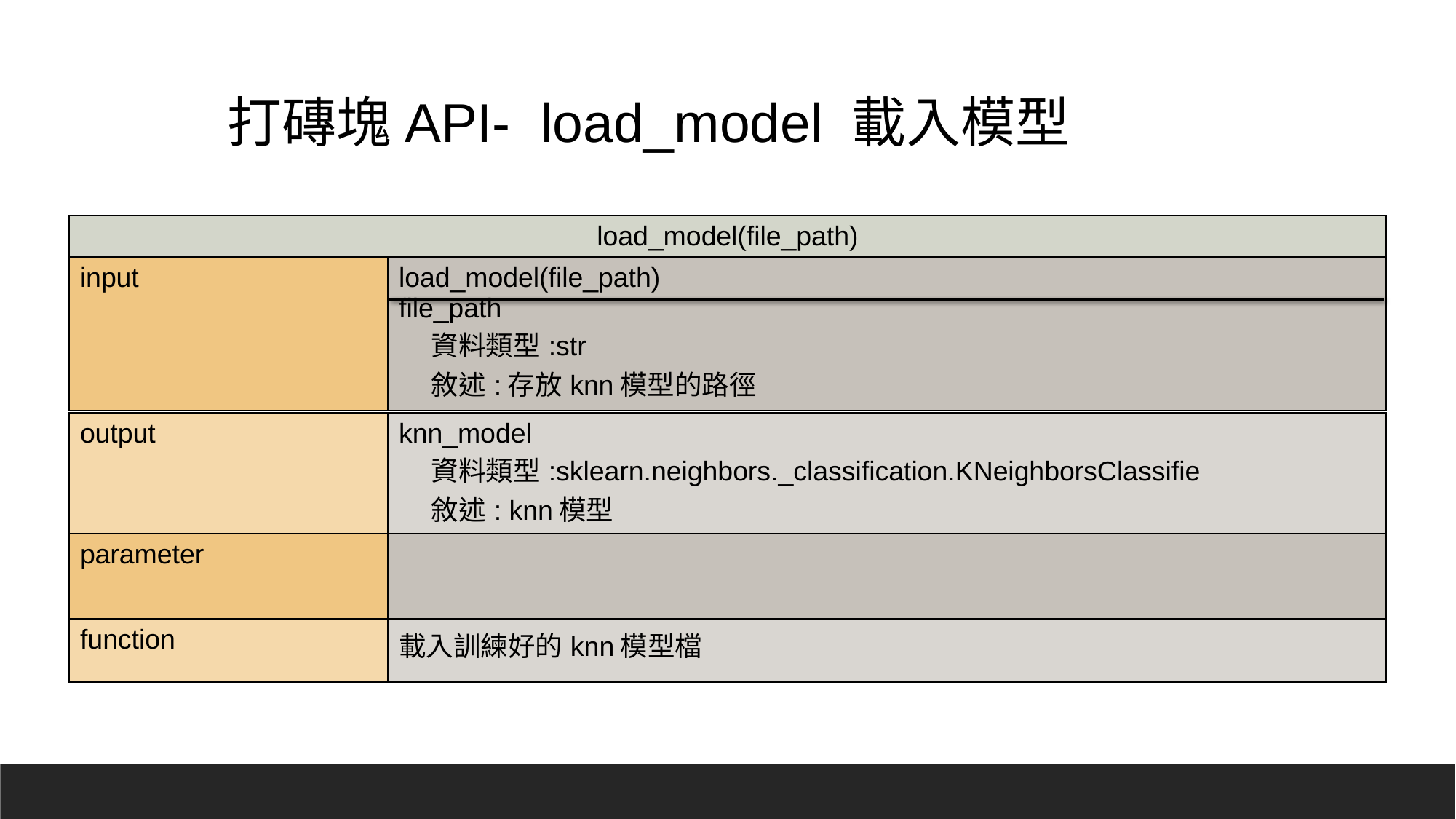

打磚塊API-  load_model 載入模型
| load\_model(file\_path) |  |
| --- | --- |
| input | load\_model(file\_path) file\_path 資料類型:str 敘述:存放knn模型的路徑 |
| output | knn\_model 資料類型:sklearn.neighbors.\_classification.KNeighborsClassifie 敘述: knn模型 |
| --- | --- |
| parameter |  |
| function | 載入訓練好的knn模型檔 |